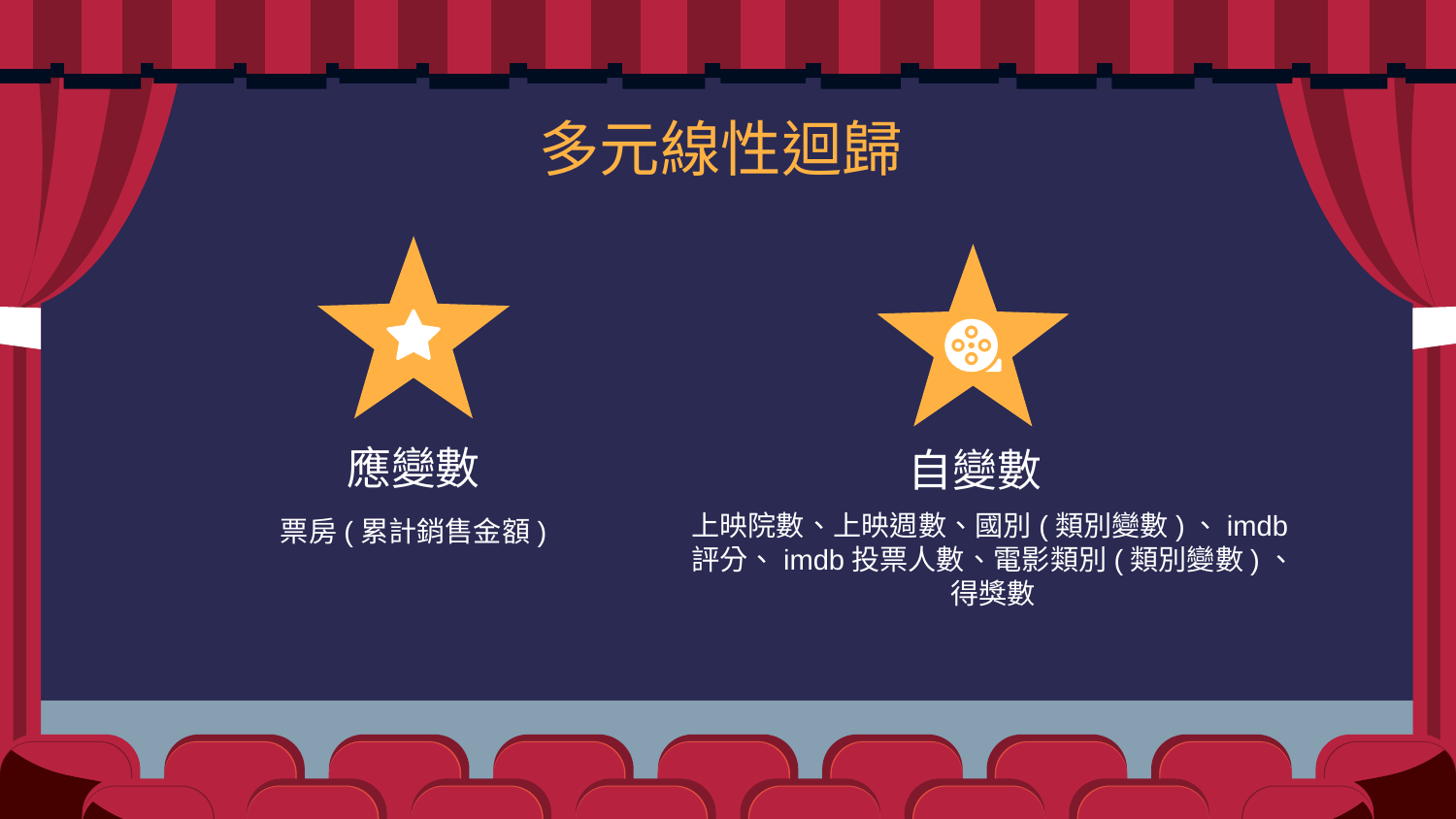

# 多元線性迴歸

應變數
自變數
票房(累計銷售金額)
上映院數、上映週數、國別(類別變數)、imdb評分、imdb投票人數、電影類別(類別變數)、得獎數